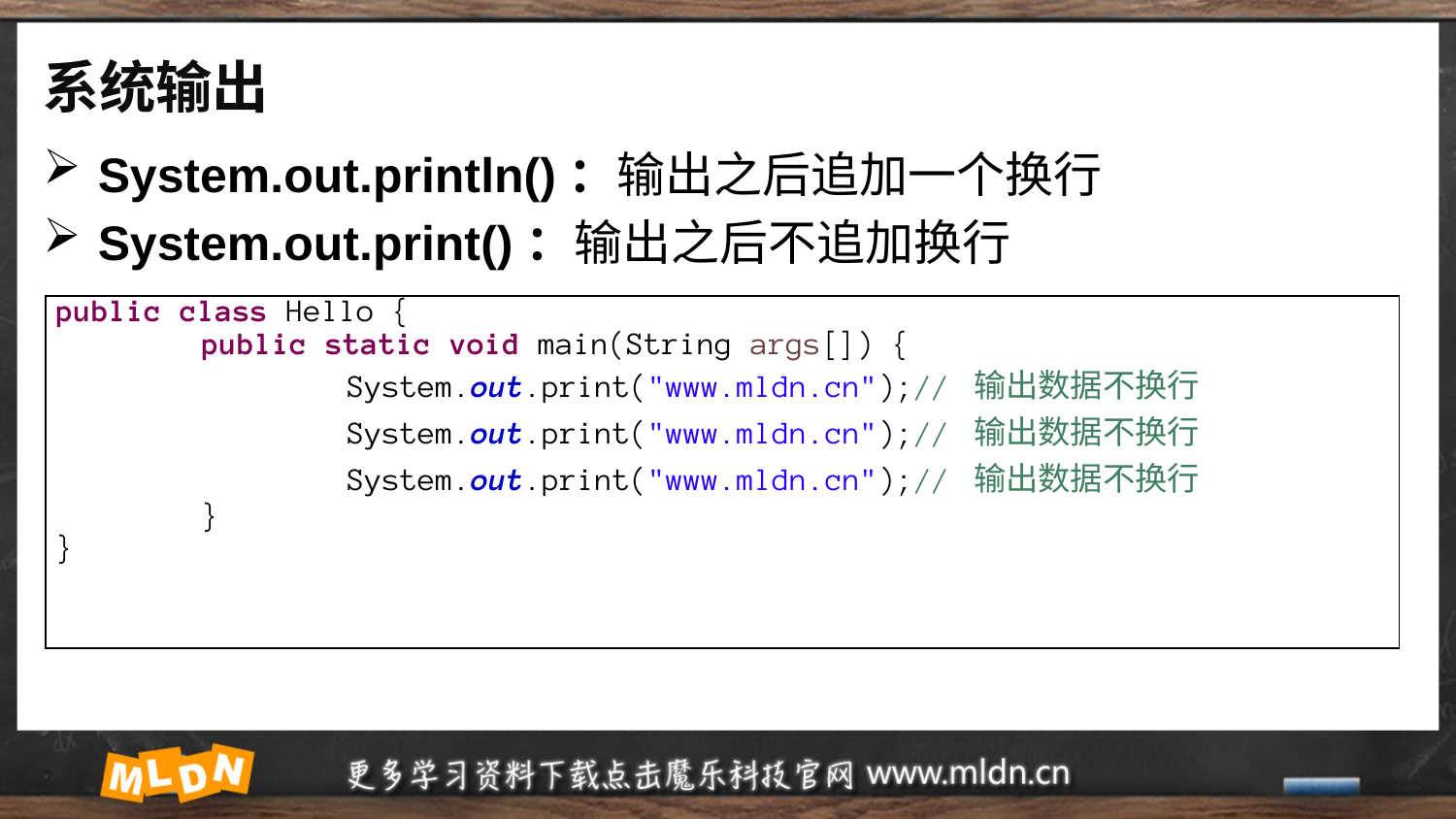

# 系统输出
System.out.println()：输出之后追加一个换行
System.out.print()：输出之后不追加换行
| public class Hello { public static void main(String args[]) { System.out.print("www.mldn.cn");// 输出数据不换行 System.out.print("www.mldn.cn");// 输出数据不换行 System.out.print("www.mldn.cn");// 输出数据不换行 } } |
| --- |